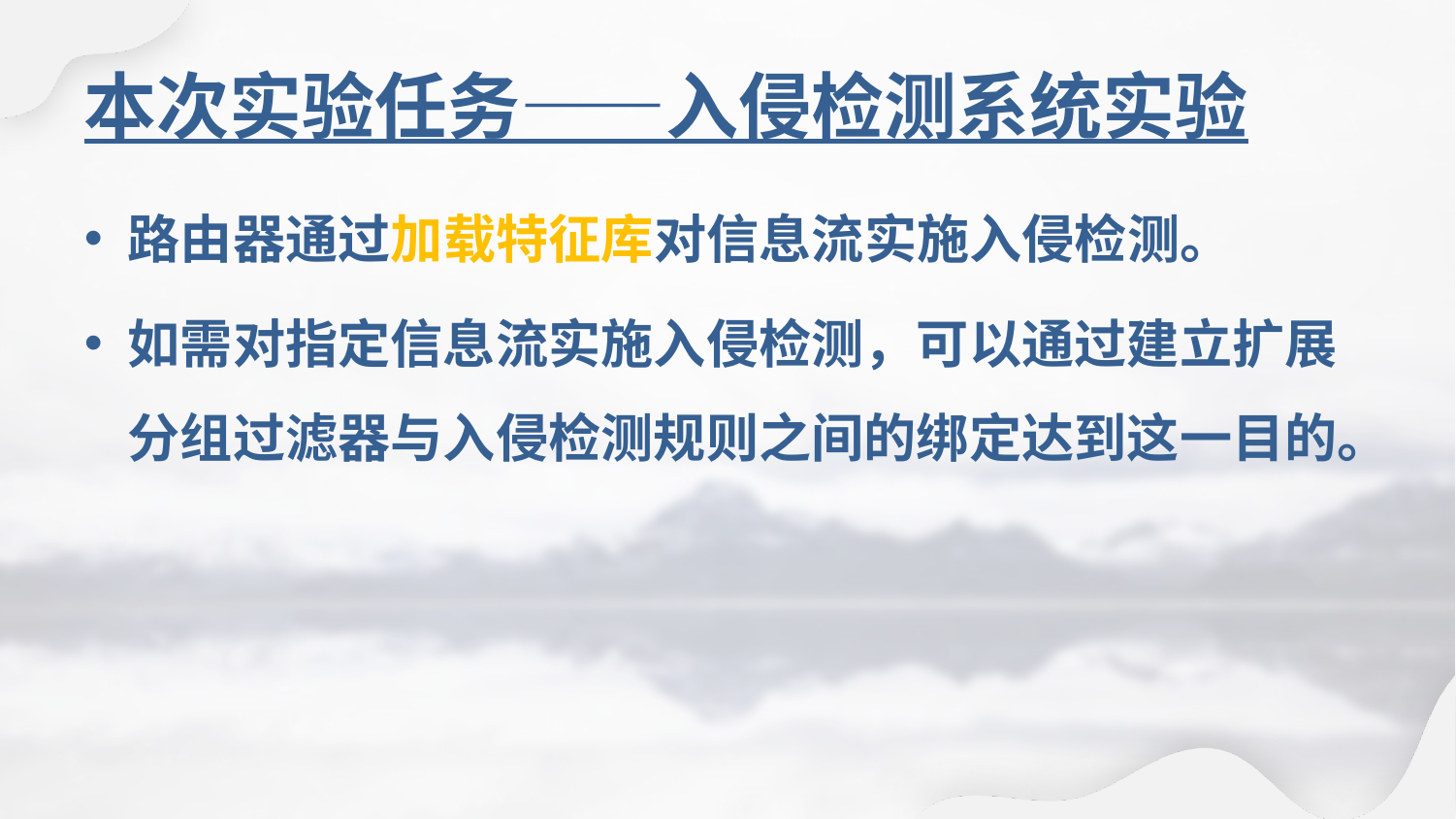

# 本次实验任务——入侵检测系统实验
路由器通过加载特征库对信息流实施入侵检测。
如需对指定信息流实施入侵检测，可以通过建立扩展分组过滤器与入侵检测规则之间的绑定达到这一目的。